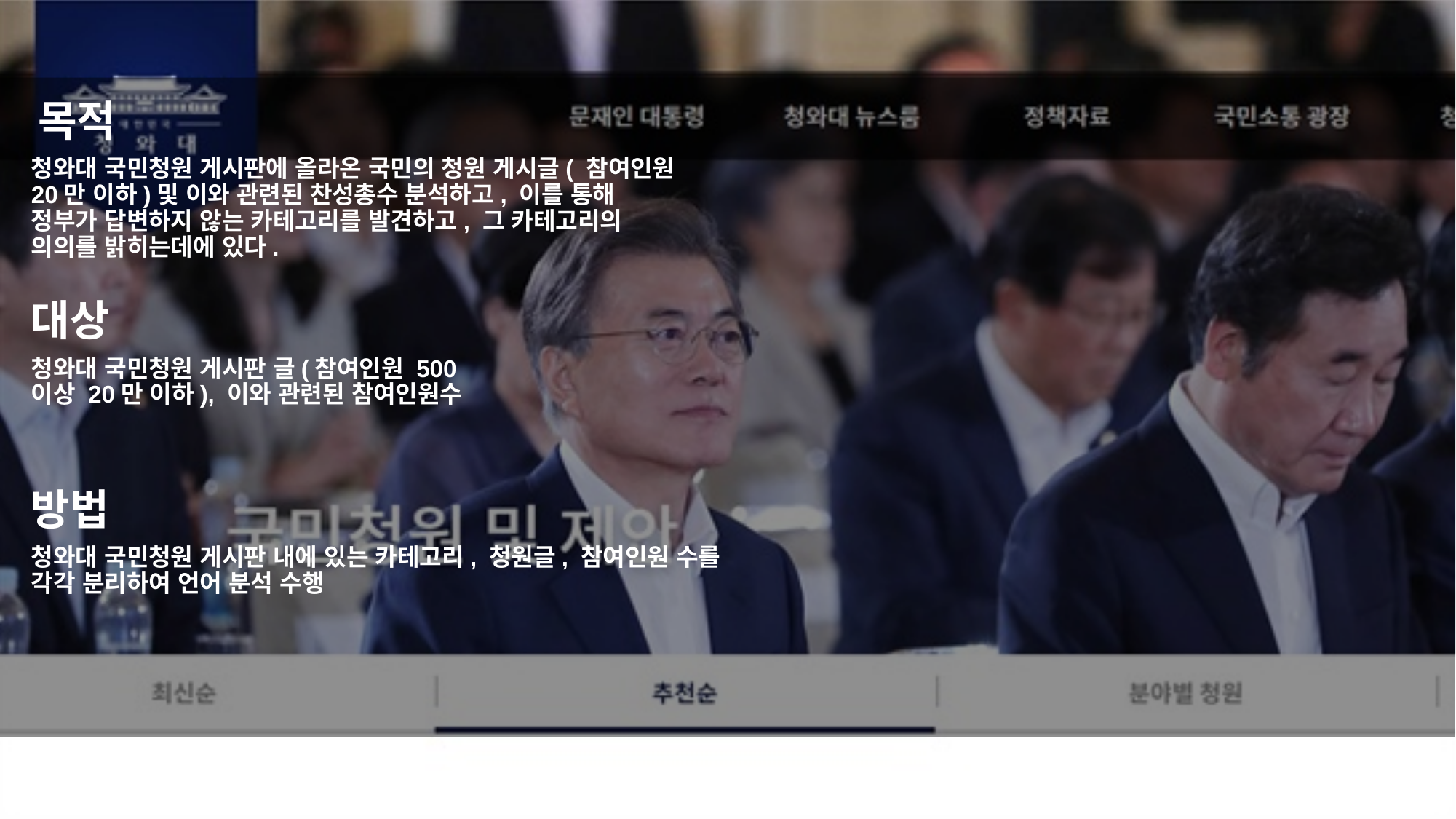

목적
청와대 국민청원 게시판에 올라온 국민의 청원 게시글( 참여인원 20만 이하)및 이와 관련된 찬성총수 분석하고, 이를 통해 정부가 답변하지 않는 카테고리를 발견하고, 그 카테고리의 의의를 밝히는데에 있다.
대상
청와대 국민청원 게시판 글(참여인원 500이상 20만 이하), 이와 관련된 참여인원수
방법
청와대 국민청원 게시판 내에 있는 카테고리, 청원글, 참여인원 수를 각각 분리하여 언어 분석 수행